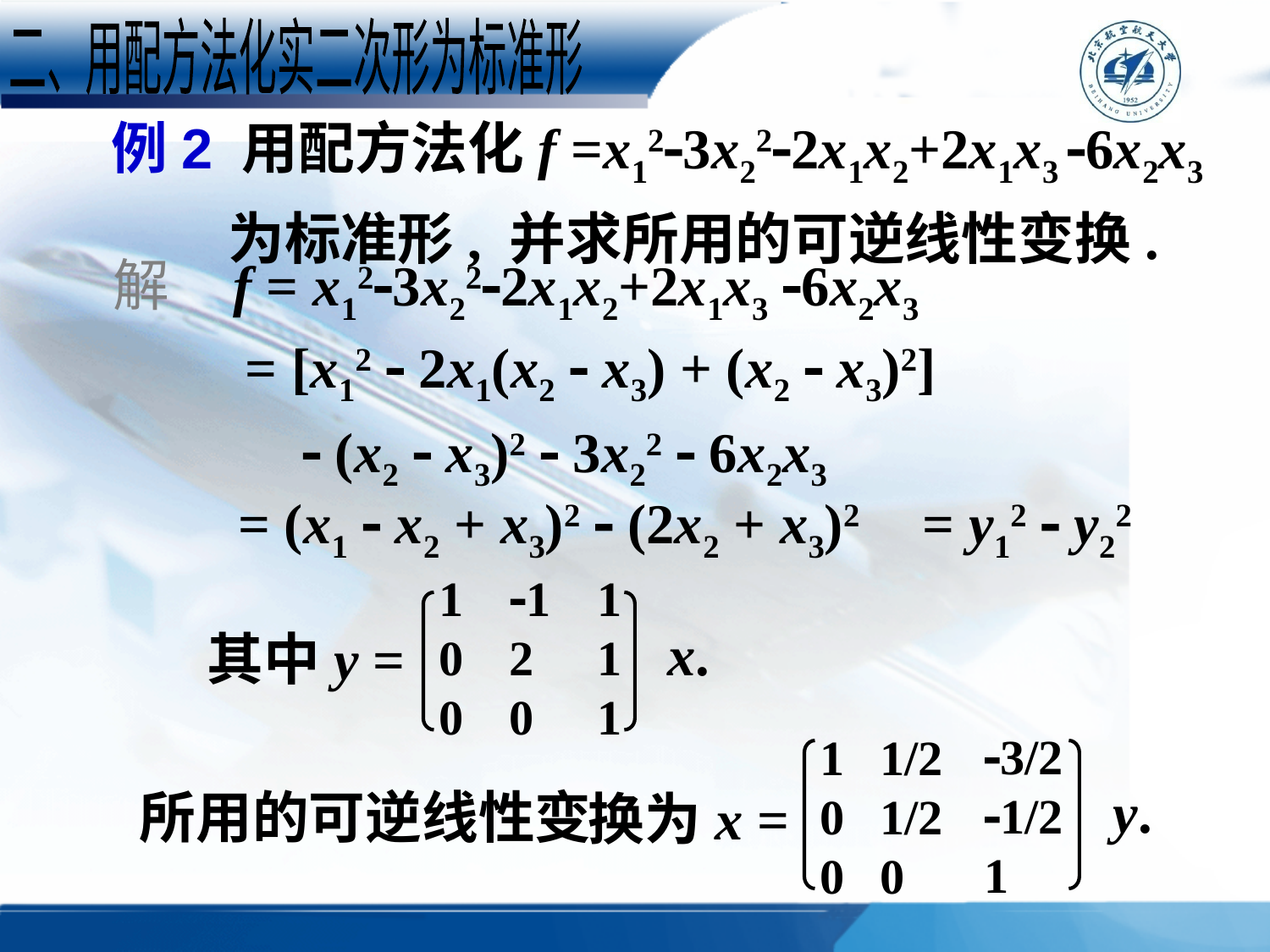

二、用配方法化实二次形为标准形
例2 用配方法化f =x12−3x22−2x1x2+2x1x3 −6x2x3
        为标准形, 并求所用的可逆线性变换.
解    f = x12−3x22−2x1x2+2x1x3 −6x2x3
= [x12 − 2x1(x2 − x3) + (x2 − x3)2]
    − (x2 − x3)2 − 3x22 − 6x2x3
= (x1 − x2 + x3)2 − (2x2 + x3)2
= y12 − y22
1
0
0
−1
2
0
1
1
1

其中y =
x.
−3/2
−1/2
1
1
0
0
1/2
1/2
0

换为x =
y.
所用的可逆线性变